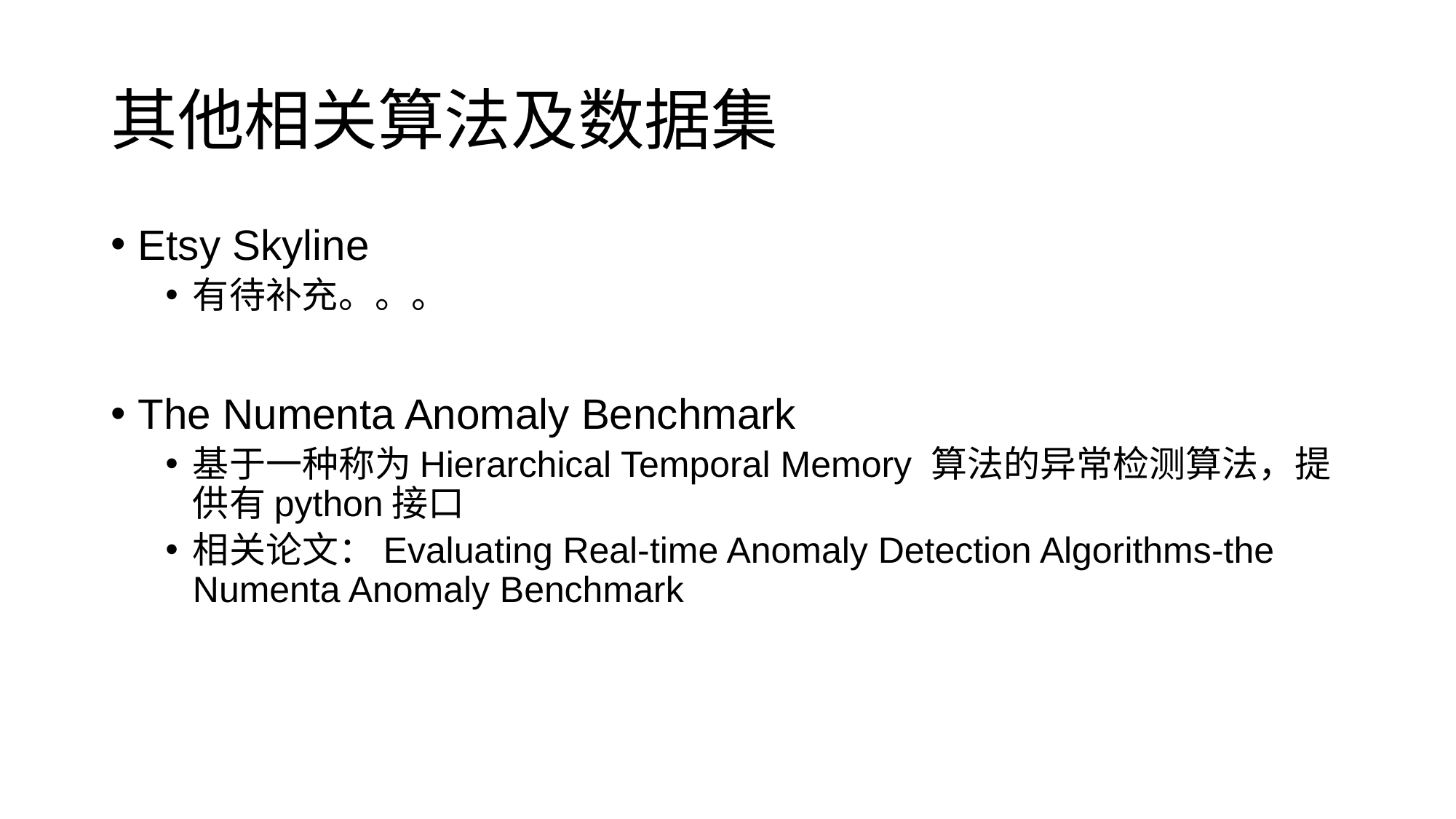

# 其他相关算法及数据集
Etsy Skyline
有待补充。。。

The Numenta Anomaly Benchmark
基于一种称为Hierarchical Temporal Memory 算法的异常检测算法，提供有python接口
相关论文：Evaluating Real-time Anomaly Detection Algorithms-the Numenta Anomaly Benchmark